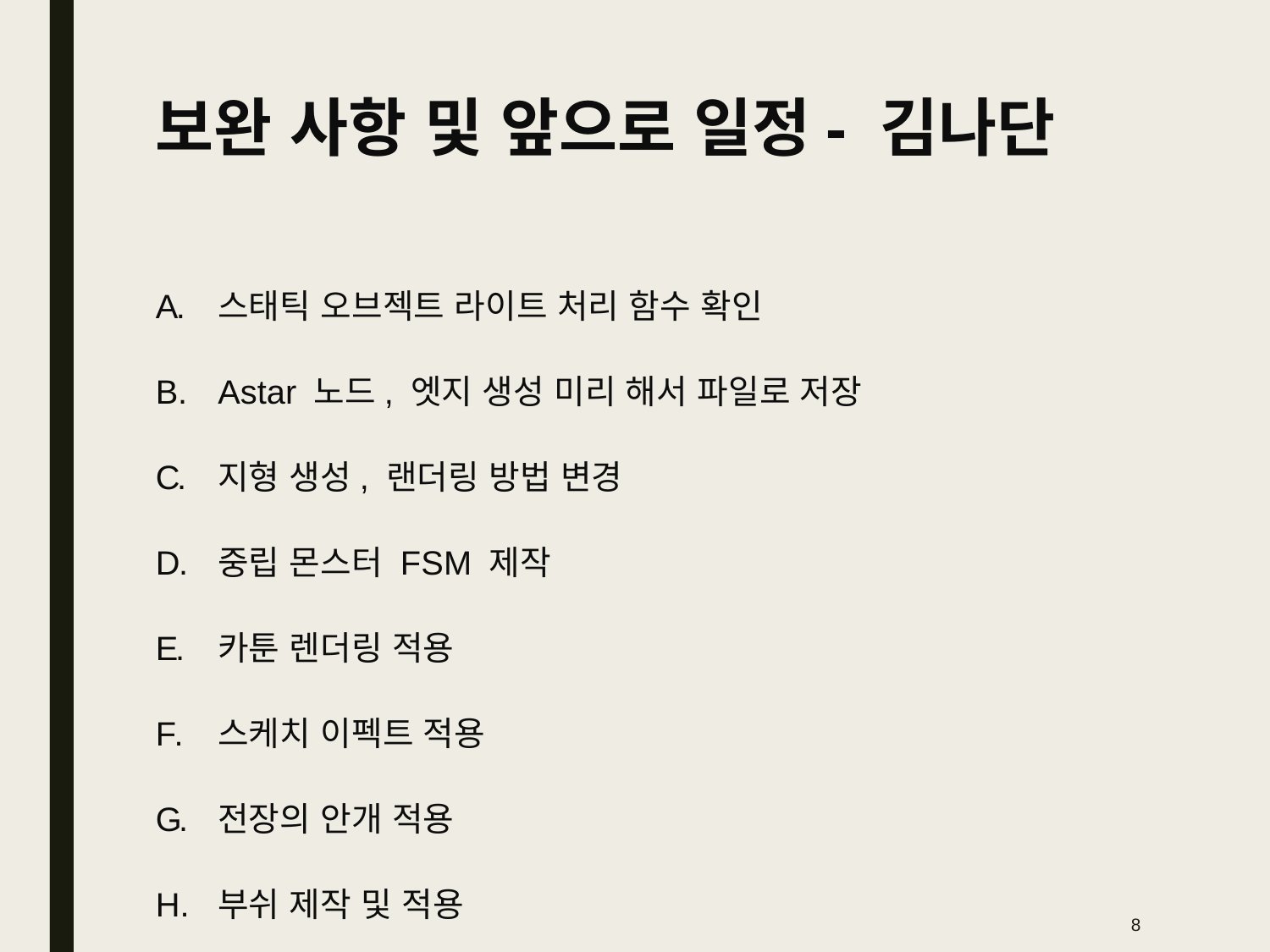

# 보완 사항 및 앞으로 일정- 김나단
스태틱 오브젝트 라이트 처리 함수 확인
Astar 노드, 엣지 생성 미리 해서 파일로 저장
지형 생성, 랜더링 방법 변경
중립 몬스터 FSM 제작
카툰 렌더링 적용
스케치 이펙트 적용
전장의 안개 적용
부쉬 제작 및 적용
8